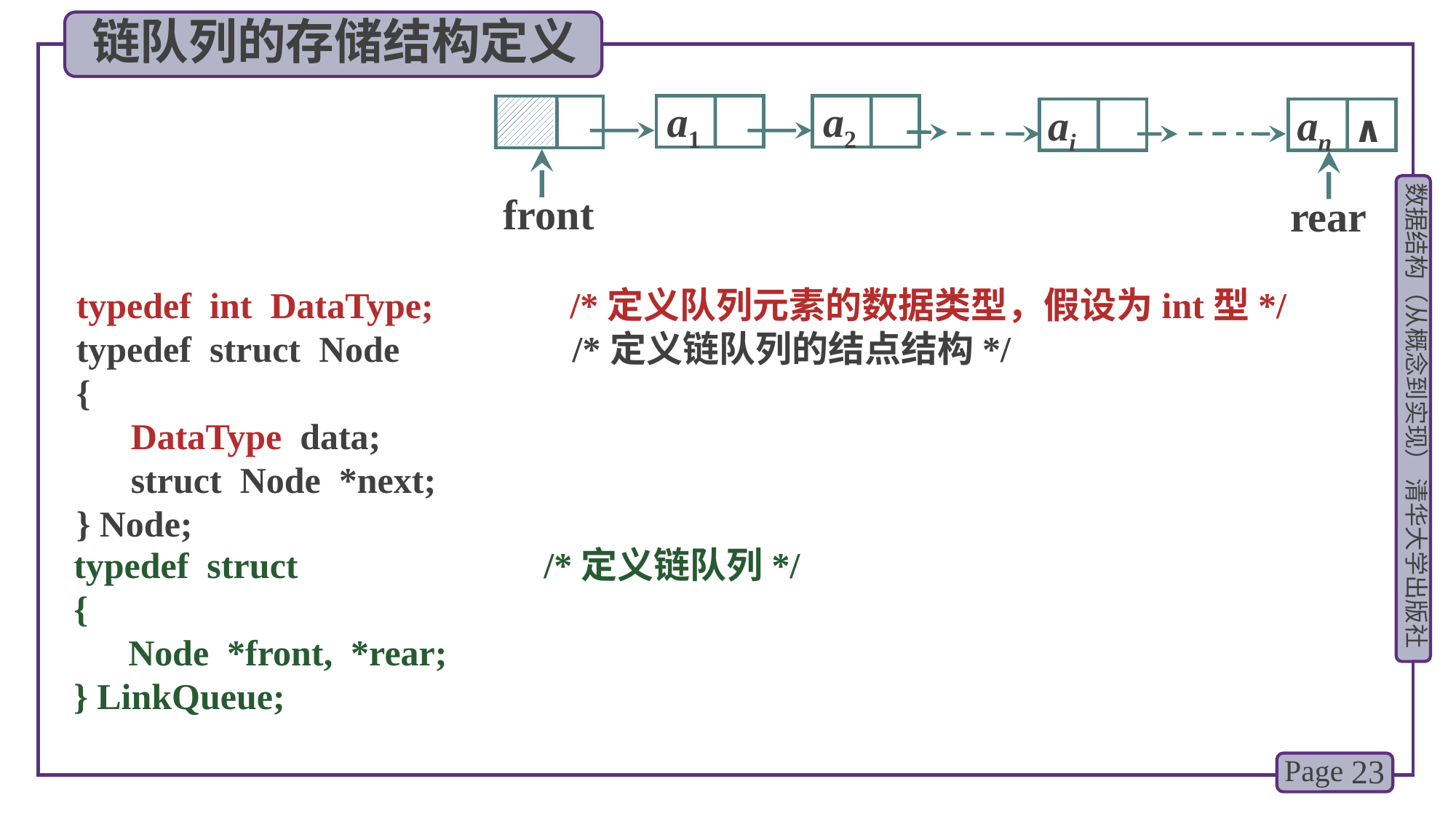

链队列的存储结构定义

a1

a2

ai

an

∧

front

rear
typedef  int  DataType;               /*定义队列元素的数据类型，假设为int型*/
typedef  struct  Node                   /*定义链队列的结点结构*/
{
      DataType  data;
      struct  Node  *next;
} Node;
typedef  struct                           /*定义链队列*/
{
      Node  *front,  *rear;
} LinkQueue;